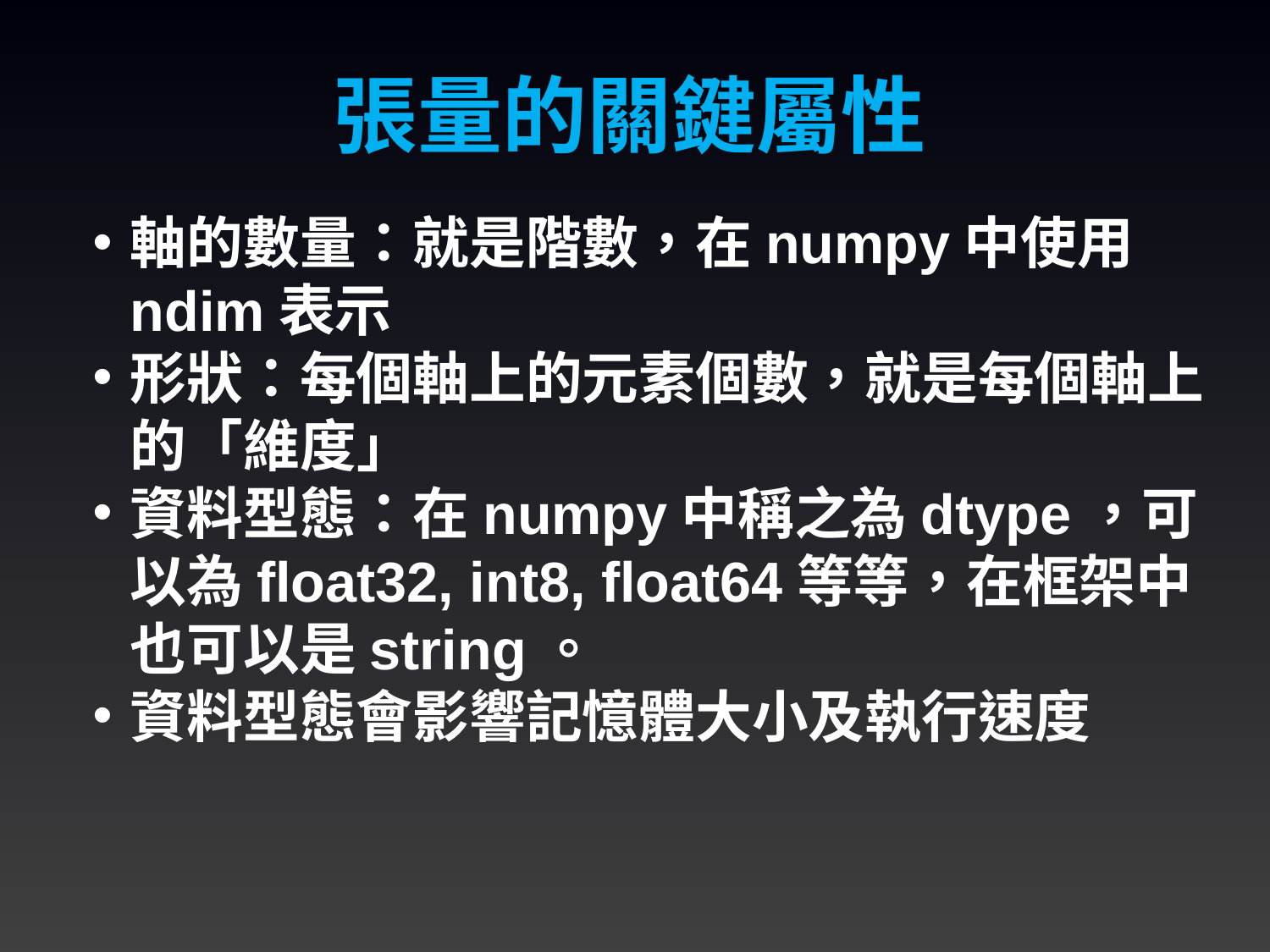

張量的關鍵屬性
軸的數量：就是階數，在numpy中使用ndim表示
形狀：每個軸上的元素個數，就是每個軸上的「維度」
資料型態：在numpy中稱之為dtype，可以為float32, int8, float64等等，在框架中也可以是string。
資料型態會影響記憶體大小及執行速度